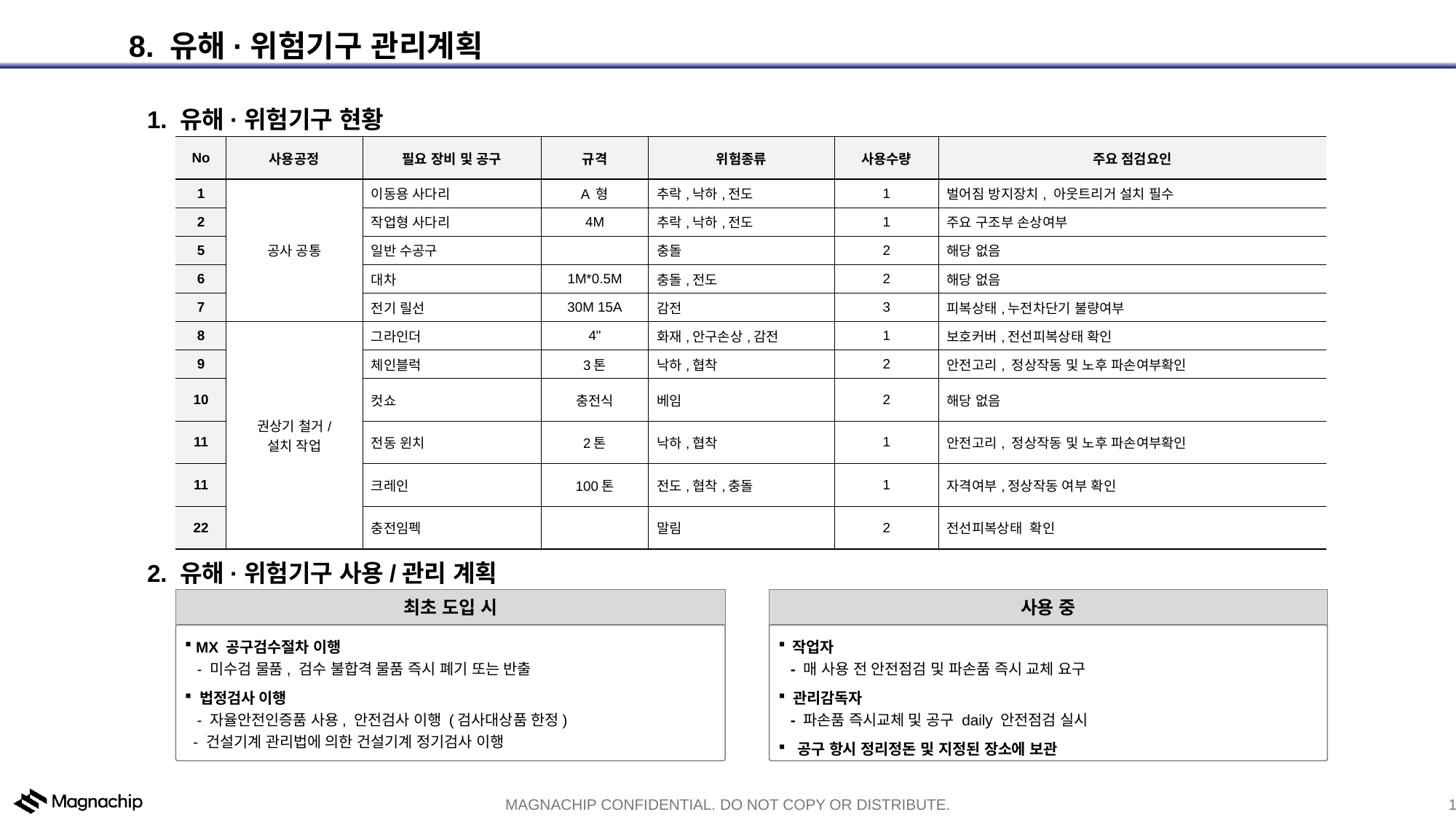

8. 유해·위험기구 관리계획
1. 유해·위험기구 현황
| No | 사용공정 | 필요 장비 및 공구 | 규격 | 위험종류 | 사용수량 | 주요 점검요인 |
| --- | --- | --- | --- | --- | --- | --- |
| 1 | 공사 공통 | 이동용 사다리 | A 형 | 추락,낙하,전도 | 1 | 벌어짐 방지장치, 아웃트리거 설치 필수 |
| 2 |  | 작업형 사다리 | 4M | 추락,낙하,전도 | 1 | 주요 구조부 손상여부 |
| 5 |  | 일반 수공구 |  | 충돌 | 2 | 해당 없음 |
| 6 |  | 대차 | 1M\*0.5M | 충돌,전도 | 2 | 해당 없음 |
| 7 |  | 전기 릴선 | 30M 15A | 감전 | 3 | 피복상태,누전차단기 불량여부 |
| 8 | 권상기 철거/ 설치 작업 | 그라인더 | 4" | 화재,안구손상,감전 | 1 | 보호커버,전선피복상태 확인 |
| 9 |  | 체인블럭 | 3톤 | 낙하,협착 | 2 | 안전고리, 정상작동 및 노후 파손여부확인 |
| 10 |  | 컷쇼 | 충전식 | 베임 | 2 | 해당 없음 |
| 11 |  | 전동 윈치 | 2톤 | 낙하,협착 | 1 | 안전고리, 정상작동 및 노후 파손여부확인 |
| 11 |  | 크레인 | 100톤 | 전도,협착,충돌 | 1 | 자격여부,정상작동 여부 확인 |
| 22 |  | 충전임펙 |  | 말림 | 2 | 전선피복상태 확인 |
2. 유해·위험기구 사용/관리 계획
최초 도입 시
 MX 공구검수절차 이행
  - 미수검 물품, 검수 불합격 물품 즉시 폐기 또는 반출
 법정검사 이행
  - 자율안전인증품 사용, 안전검사 이행 (검사대상품 한정)
  - 건설기계 관리법에 의한 건설기계 정기검사 이행
사용 중
 작업자
  - 매 사용 전 안전점검 및 파손품 즉시 교체 요구
 관리감독자
  - 파손품 즉시교체 및 공구 daily 안전점검 실시
  공구 항시 정리정돈 및 지정된 장소에 보관